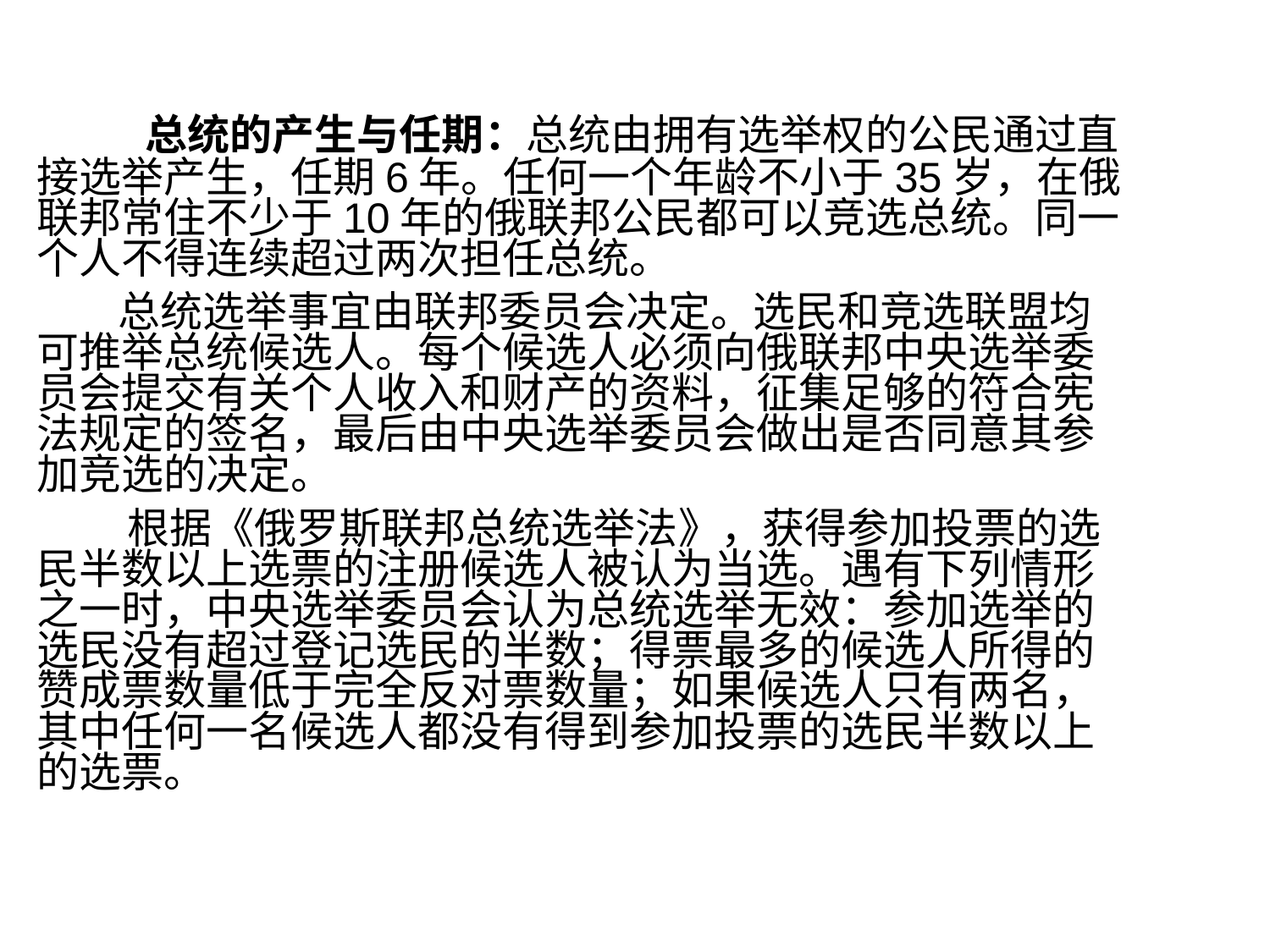

总统的产生与任期：总统由拥有选举权的公民通过直接选举产生，任期6年。任何一个年龄不小于35岁，在俄联邦常住不少于10年的俄联邦公民都可以竞选总统。同一个人不得连续超过两次担任总统。
          总统选举事宜由联邦委员会决定。选民和竞选联盟均可推举总统候选人。每个候选人必须向俄联邦中央选举委员会提交有关个人收入和财产的资料，征集足够的符合宪法规定的签名，最后由中央选举委员会做出是否同意其参加竞选的决定。
           根据《俄罗斯联邦总统选举法》，获得参加投票的选民半数以上选票的注册候选人被认为当选。遇有下列情形之一时，中央选举委员会认为总统选举无效：参加选举的选民没有超过登记选民的半数；得票最多的候选人所得的赞成票数量低于完全反对票数量；如果候选人只有两名，其中任何一名候选人都没有得到参加投票的选民半数以上的选票。